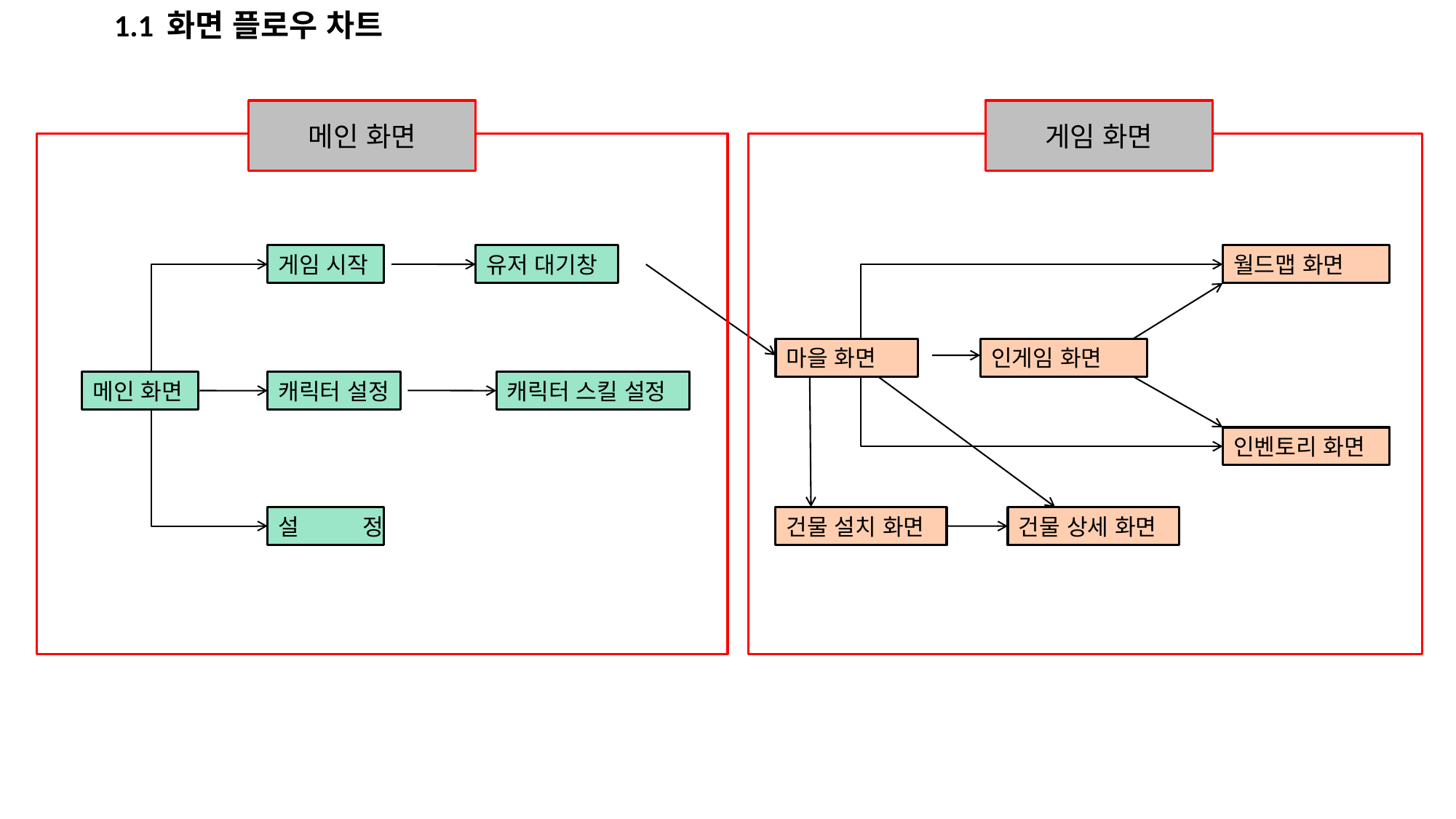

# 1.1 화면 플로우 차트

메인 화면

게임 화면

게임 시작

월드맵 화면

유저 대기창

인게임 화면

마을 화면

메인 화면

캐릭터 설정
캐릭터 스킬 설정

인벤토리 화면

설          정

건물 설치 화면

건물 상세 화면